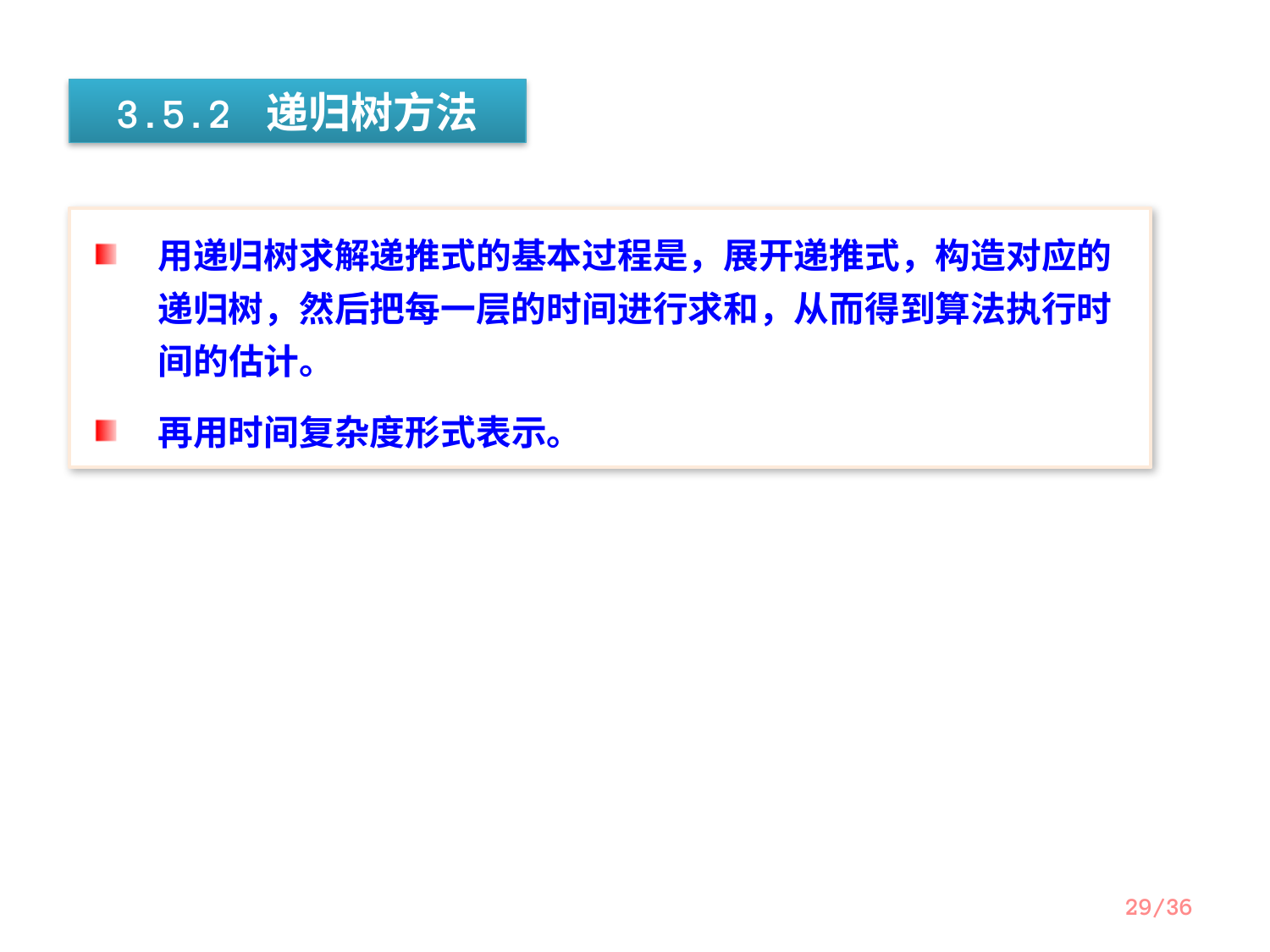

3.5.2 递归树方法
用递归树求解递推式的基本过程是，展开递推式，构造对应的递归树，然后把每一层的时间进行求和，从而得到算法执行时间的估计。
再用时间复杂度形式表示。
29/36